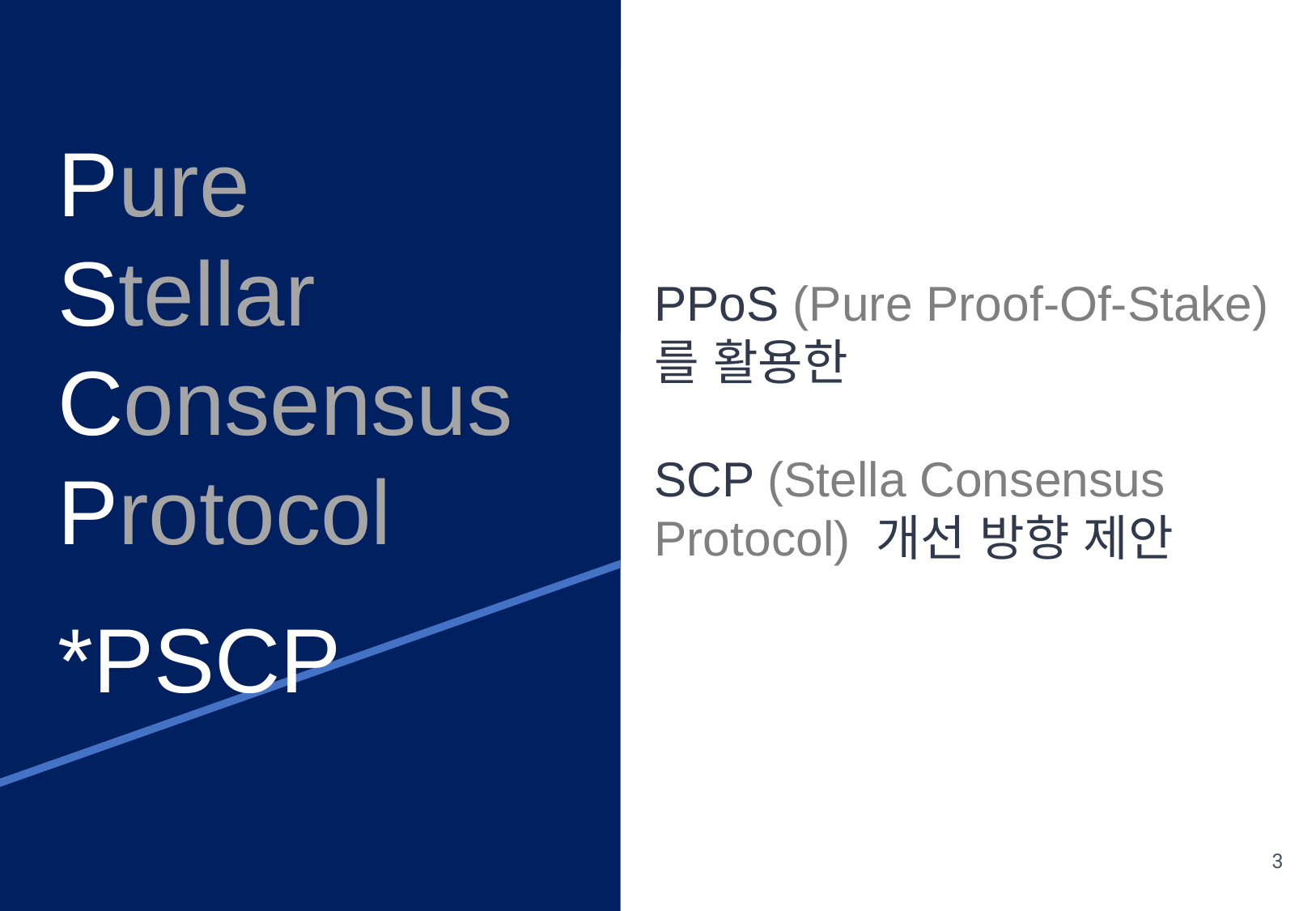

Pure
Stellar Consensus
Protocol

*PSCP

PPoS (Pure Proof-Of-Stake)를 활용한

SCP (Stella Consensus Protocol) 개선 방향 제안

3